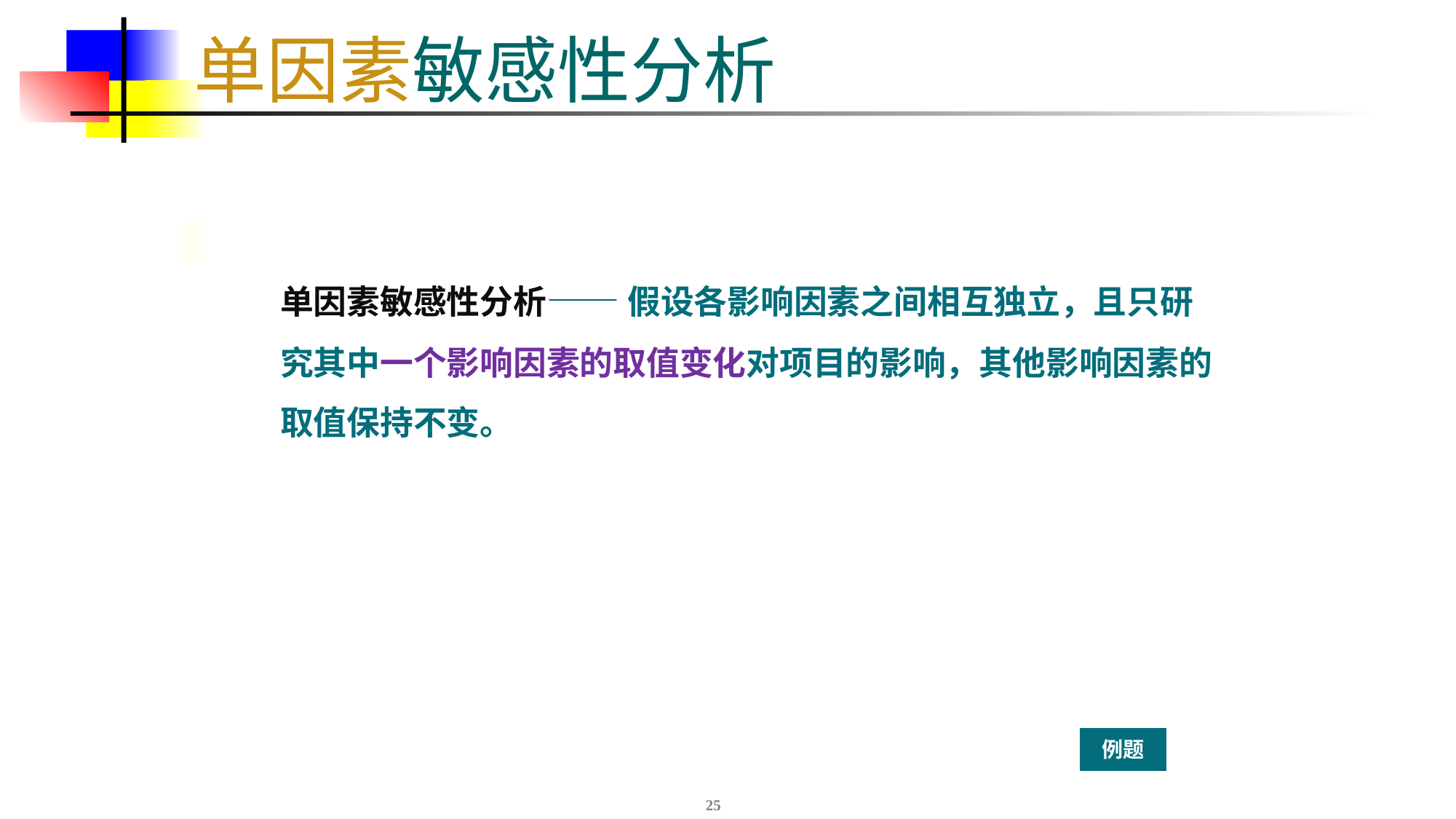

# 单因素敏感性分析

单因素敏感性分析—— 假设各影响因素之间相互独立，且只研究其中一个影响因素的取值变化对项目的影响，其他影响因素的取值保持不变。
例题
25